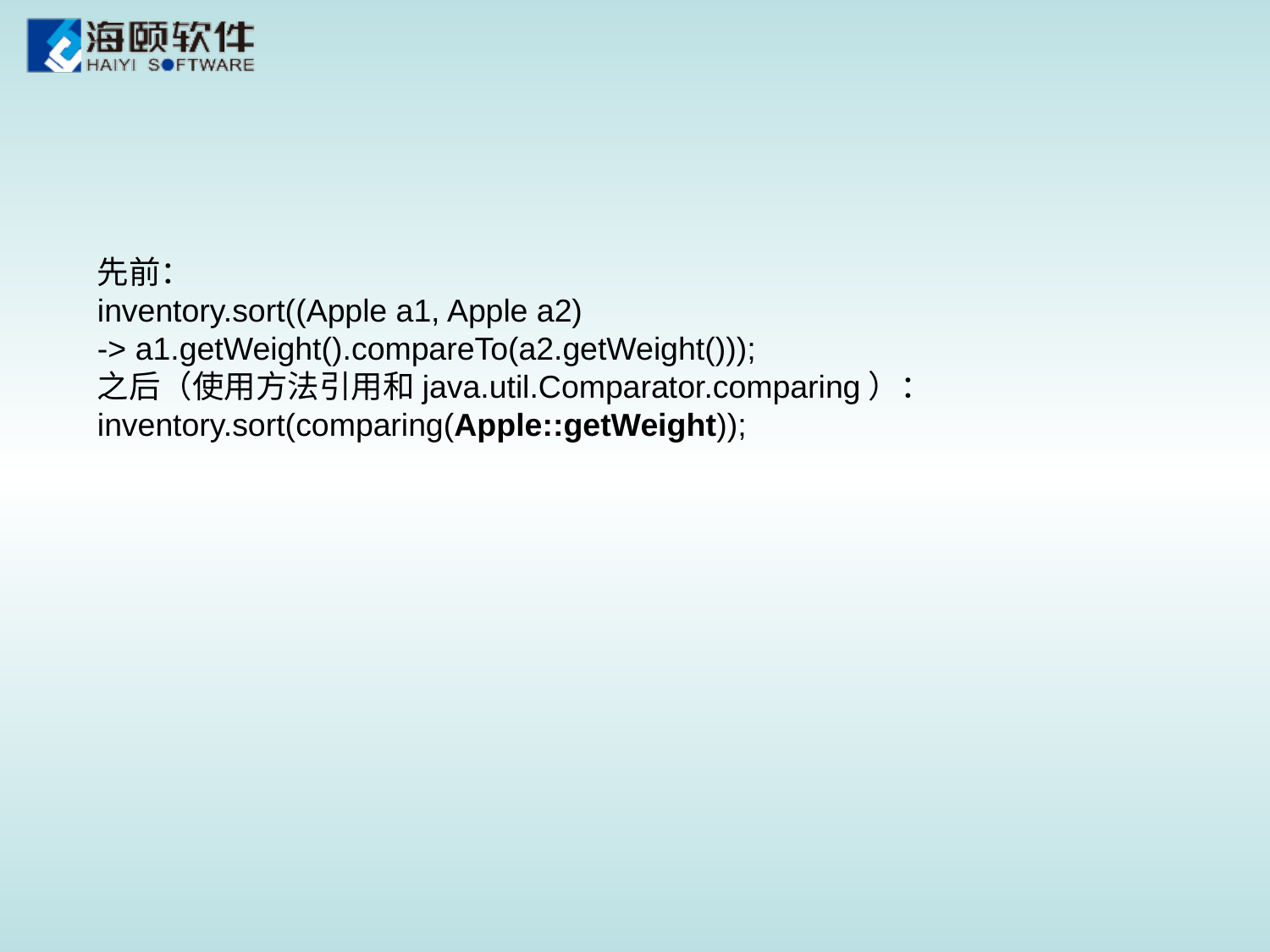

先前：
inventory.sort((Apple a1, Apple a2)
-> a1.getWeight().compareTo(a2.getWeight()));
之后（使用方法引用和java.util.Comparator.comparing）：
inventory.sort(comparing(Apple::getWeight));